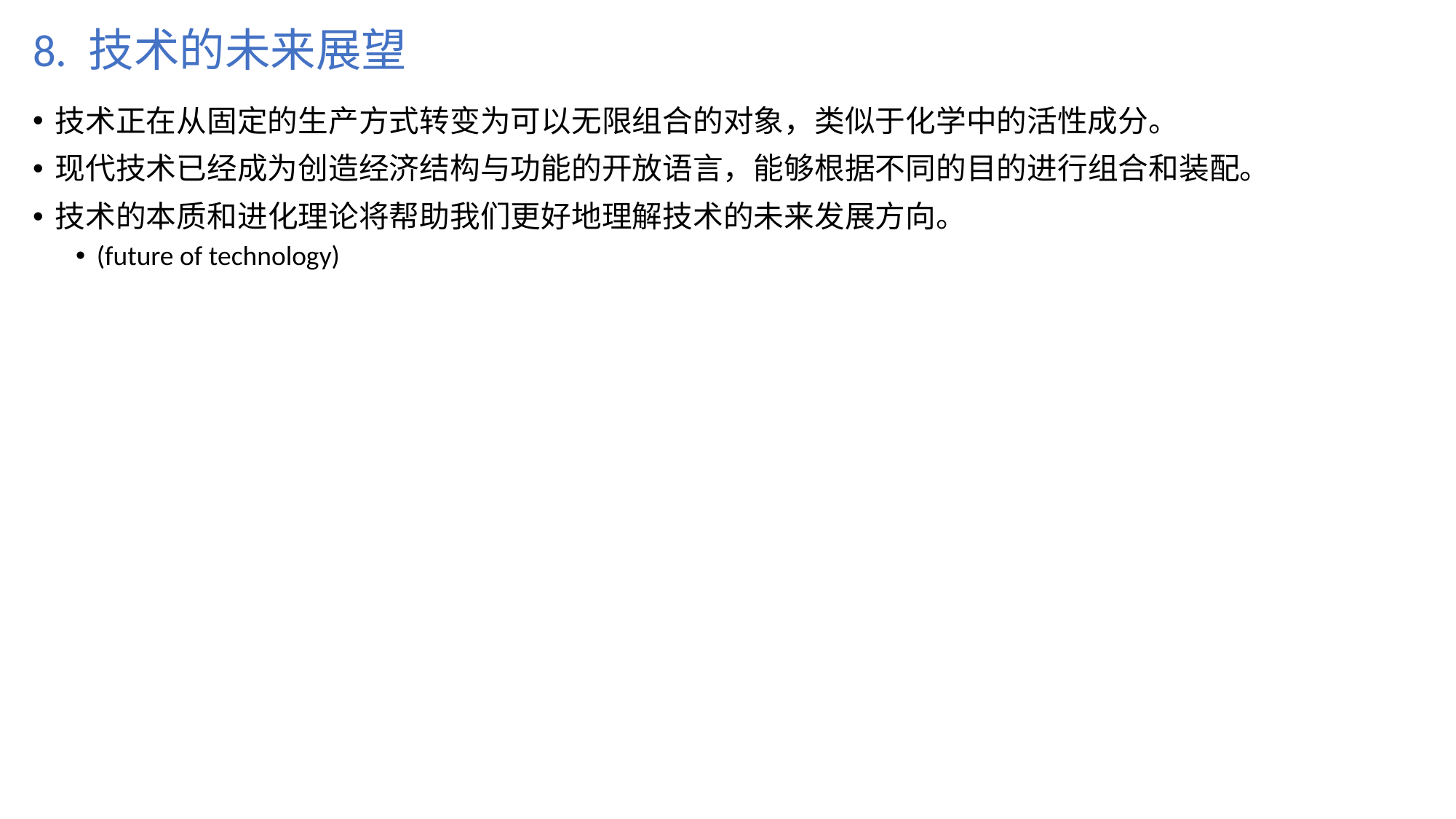

# 8. 技术的未来展望
技术正在从固定的生产方式转变为可以无限组合的对象，类似于化学中的活性成分。
现代技术已经成为创造经济结构与功能的开放语言，能够根据不同的目的进行组合和装配。
技术的本质和进化理论将帮助我们更好地理解技术的未来发展方向。
(future of technology)